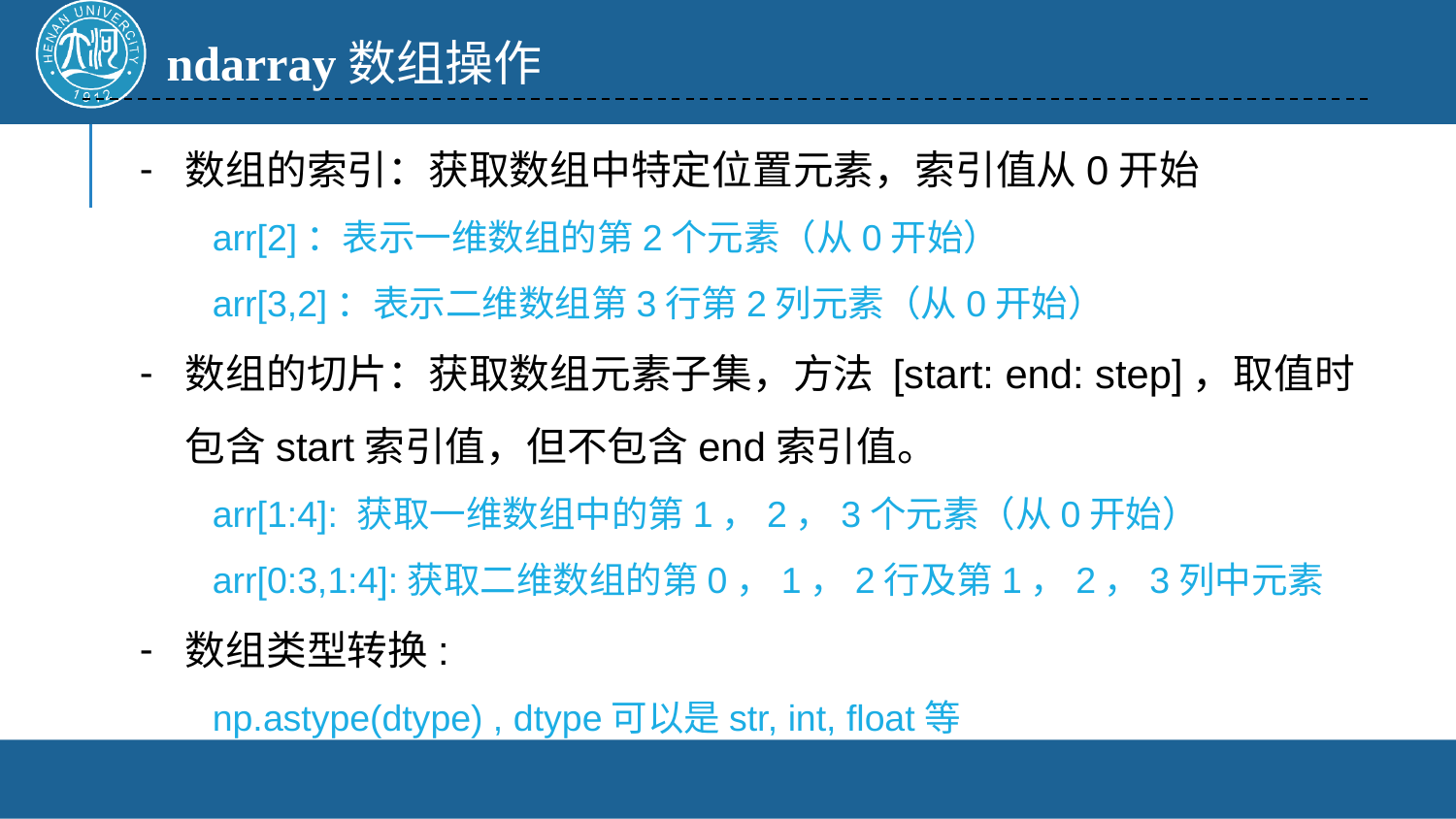

ndarray数组操作
数组的索引：获取数组中特定位置元素，索引值从0开始
arr[2]：表示一维数组的第2个元素（从0开始）
arr[3,2]：表示二维数组第3行第2列元素（从0开始）
数组的切片：获取数组元素子集，方法 [start: end: step]，取值时包含start索引值，但不包含end索引值。
arr[1:4]: 获取一维数组中的第1，2，3个元素（从0开始）
arr[0:3,1:4]:获取二维数组的第0，1，2行及第1，2，3列中元素
数组类型转换:
np.astype(dtype) , dtype可以是str, int, float等